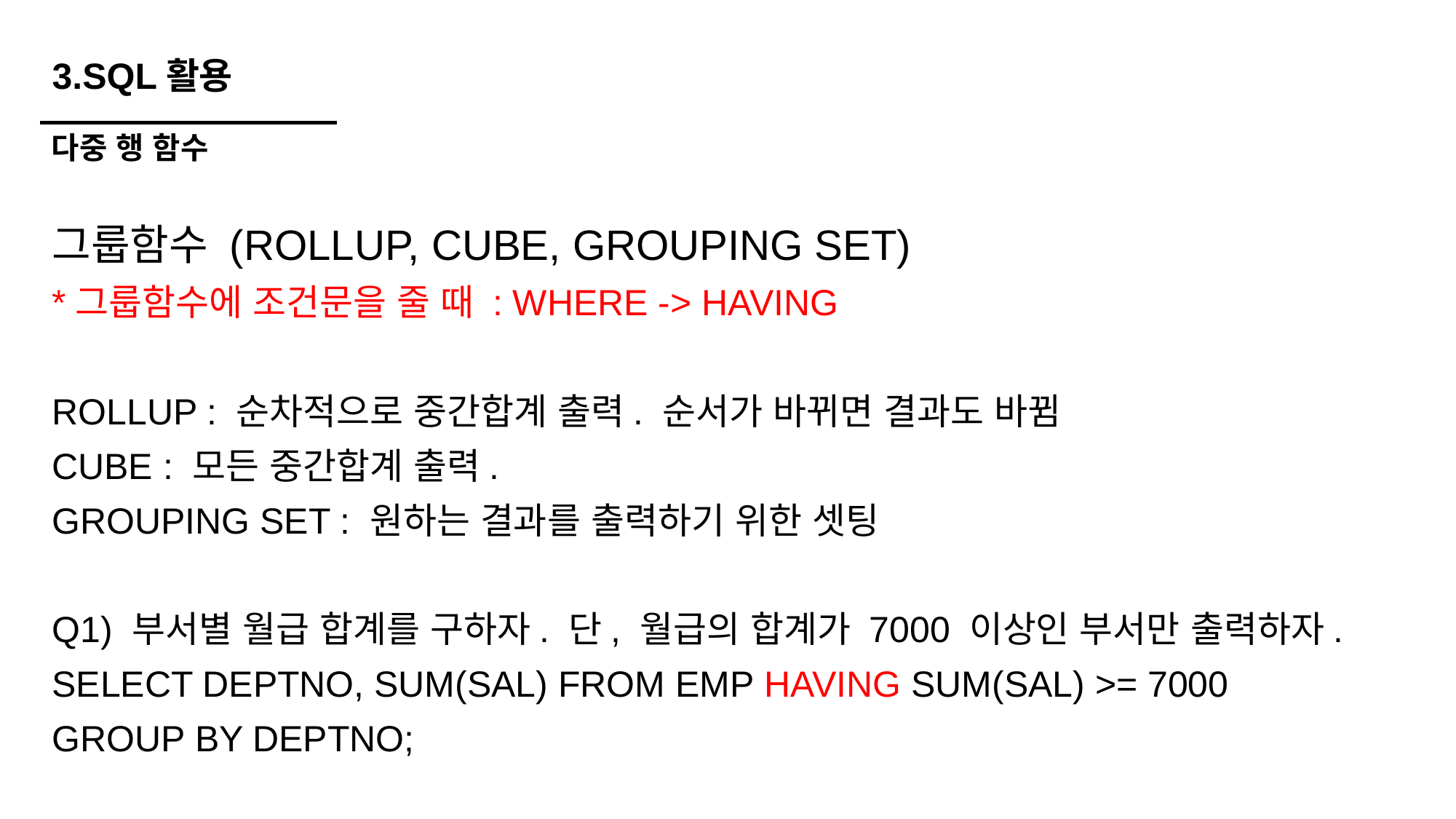

# 3.SQL활용
다중 행 함수
그룹함수 (ROLLUP, CUBE, GROUPING SET)
*그룹함수에 조건문을 줄 때 : WHERE -> HAVING

ROLLUP : 순차적으로 중간합계 출력. 순서가 바뀌면 결과도 바뀜
CUBE : 모든 중간합계 출력.
GROUPING SET : 원하는 결과를 출력하기 위한 셋팅

Q1) 부서별 월급 합계를 구하자. 단, 월급의 합계가 7000 이상인 부서만 출력하자.
SELECT DEPTNO, SUM(SAL) FROM EMP HAVING SUM(SAL) >= 7000
GROUP BY DEPTNO;